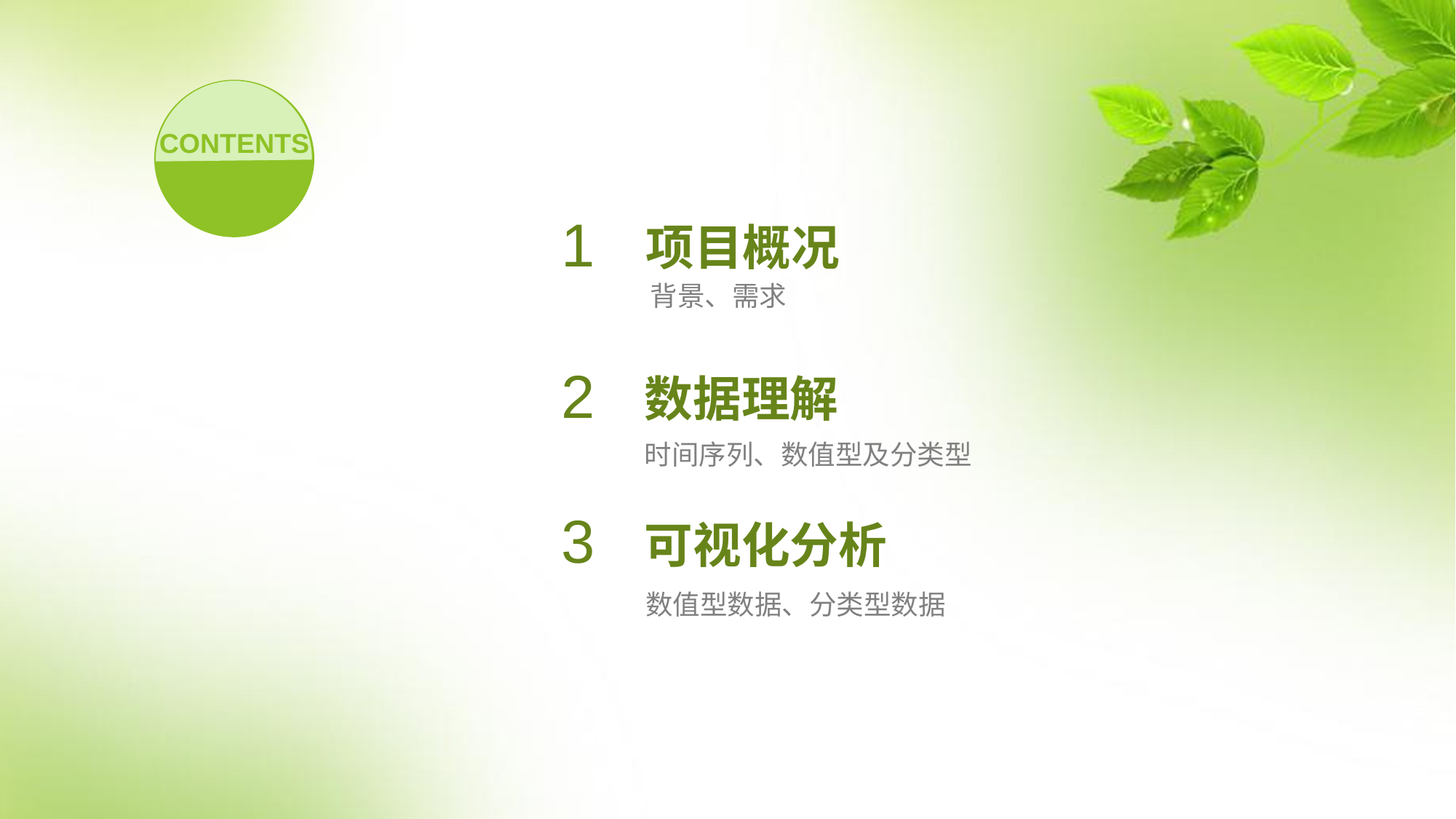

CONTENTS
1
项目概况
背景、需求
2
数据理解
时间序列、数值型及分类型
3
可视化分析
数值型数据、分类型数据